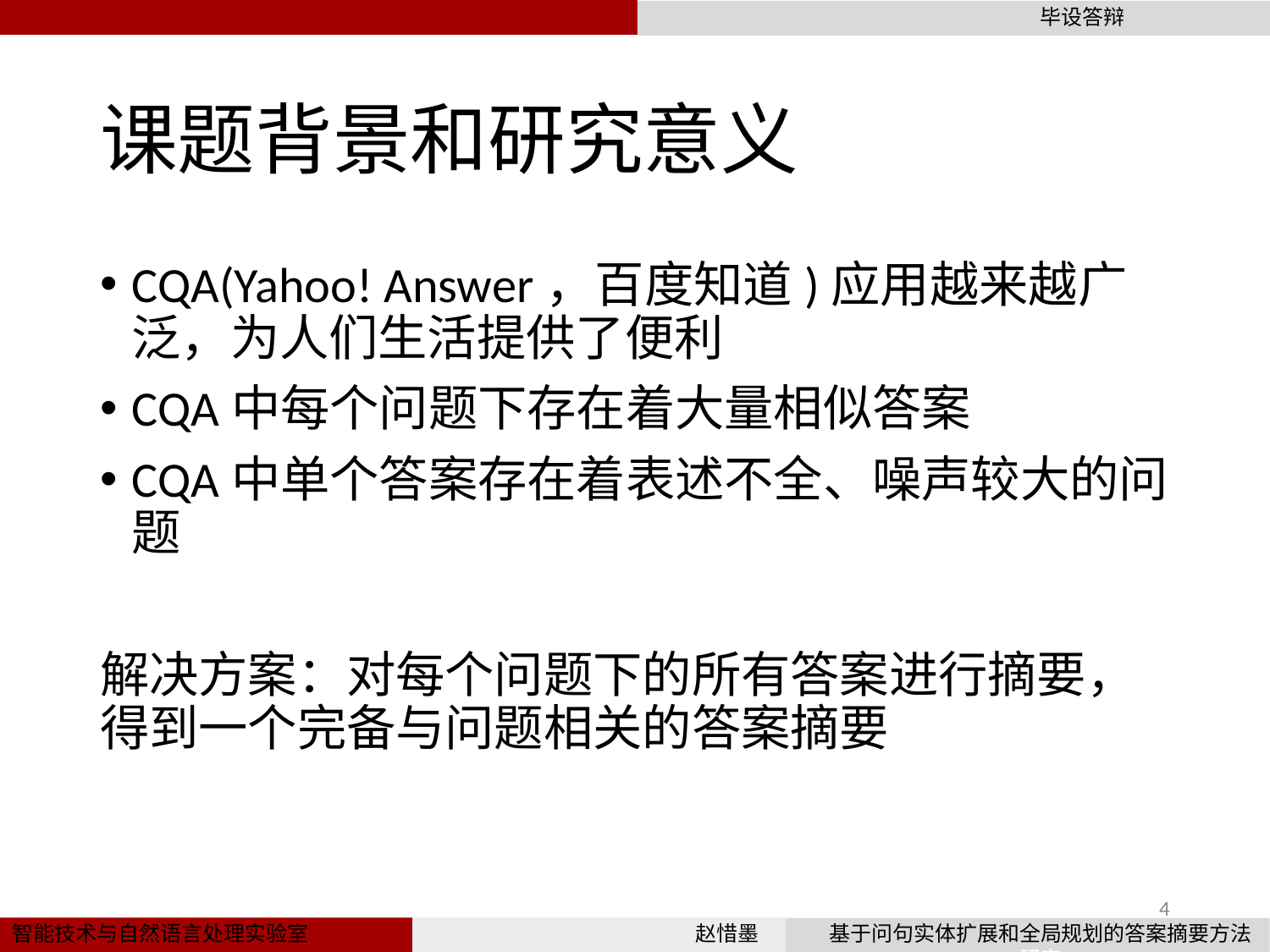

# 课题背景和研究意义
CQA(Yahoo! Answer，百度知道)应用越来越广泛，为人们生活提供了便利
CQA中每个问题下存在着大量相似答案
CQA中单个答案存在着表述不全、噪声较大的问题

解决方案：对每个问题下的所有答案进行摘要，得到一个完备与问题相关的答案摘要
4